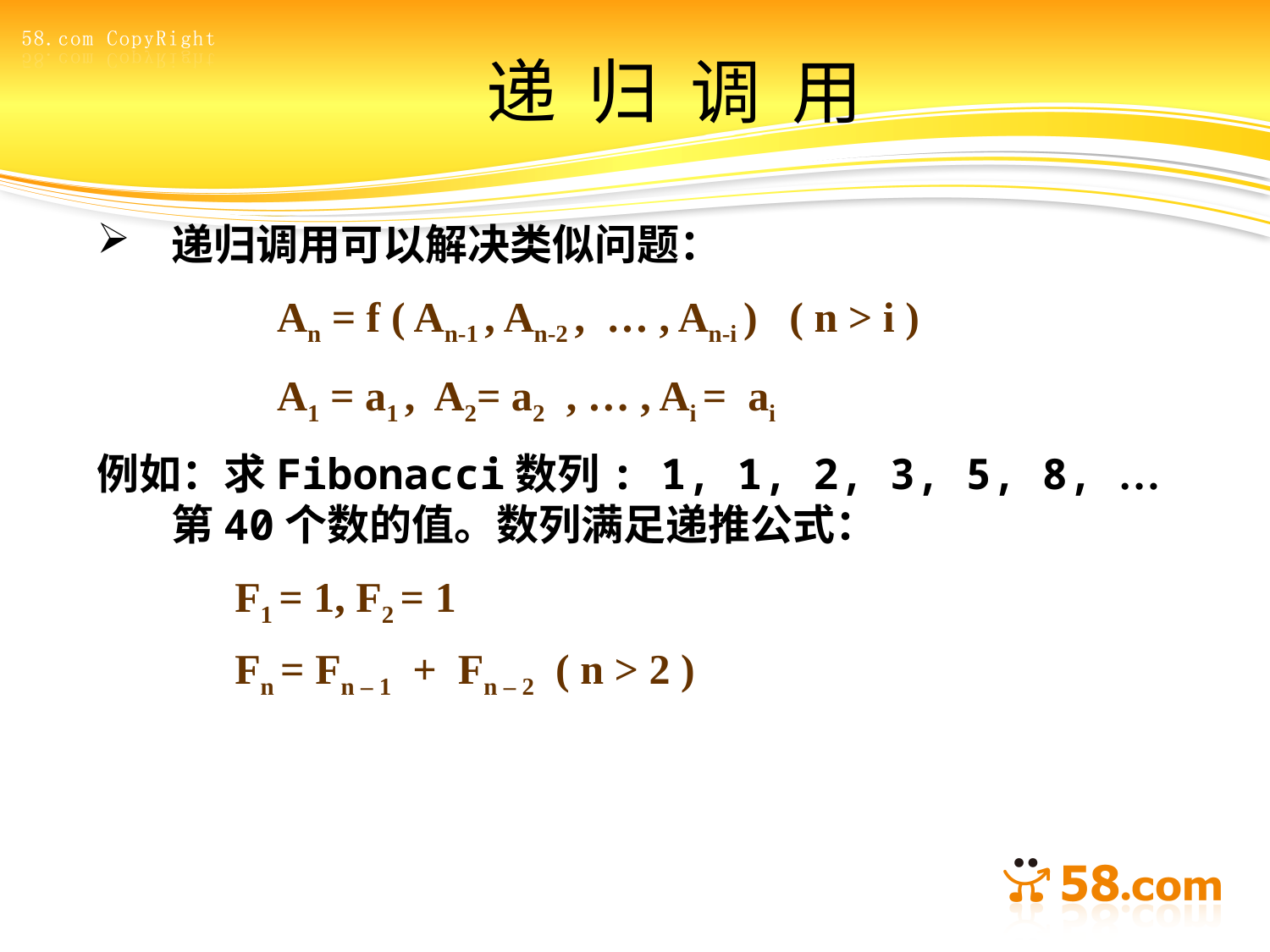

# 递  归  调  用
递归调用可以解决类似问题：
                 An = f ( An-1 , An-2 ,  … , An-i )   ( n > i )
                 A1 = a1 ,  A2= a2  , … , Ai =  ai
例如：求Fibonacci数列: 1, 1, 2, 3, 5, 8, …第40个数的值。数列满足递推公式：
             F1 = 1, F2 = 1
             Fn = Fn – 1  +  Fn – 2  ( n > 2 )